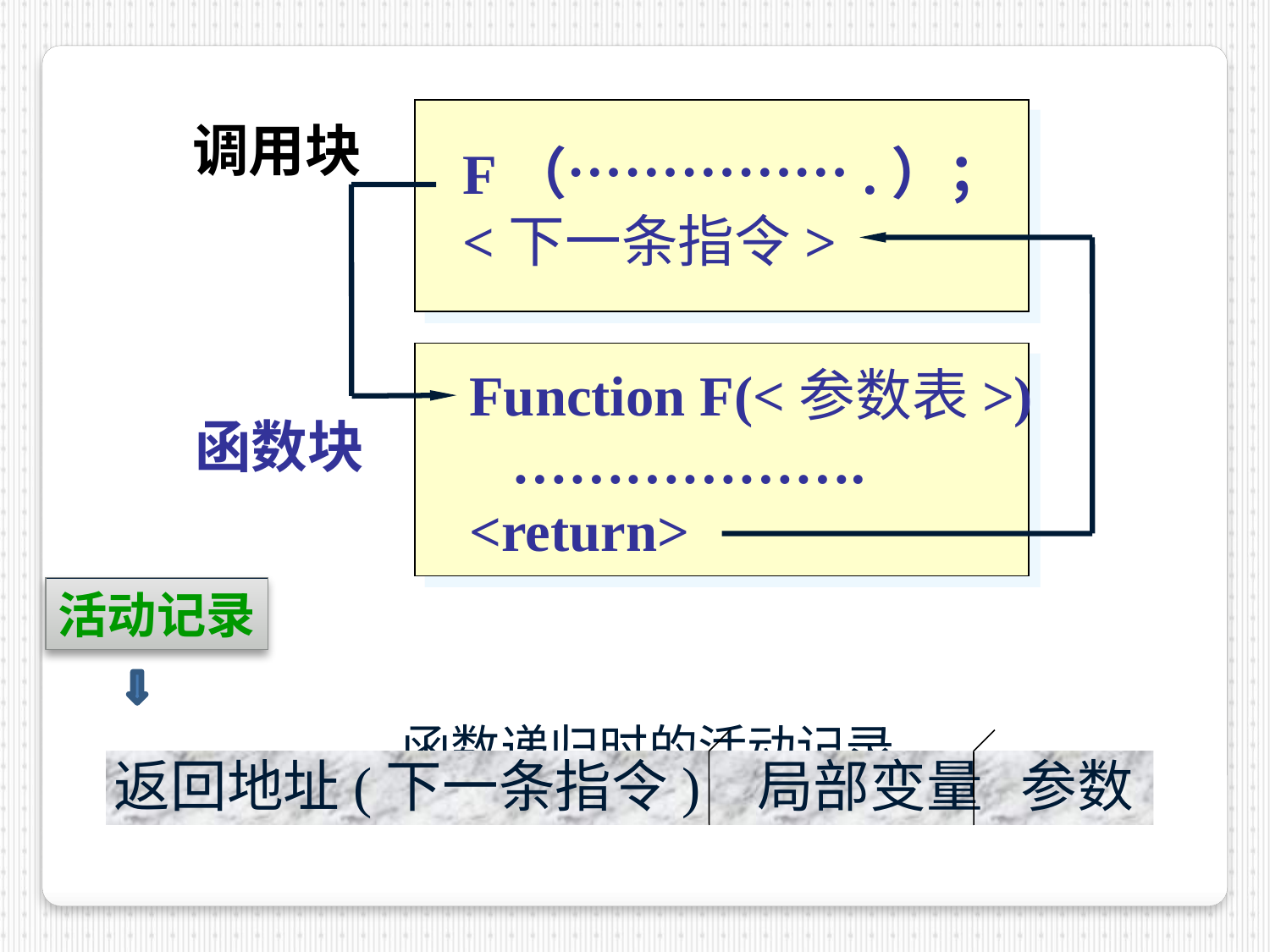

调用块
F（…………….）；
<下一条指令>

Function F(<参数表>)
   ……………….
<return>

函数块

活动记录

函数递归时的活动记录

返回地址(下一条指令)   局部变量   参数